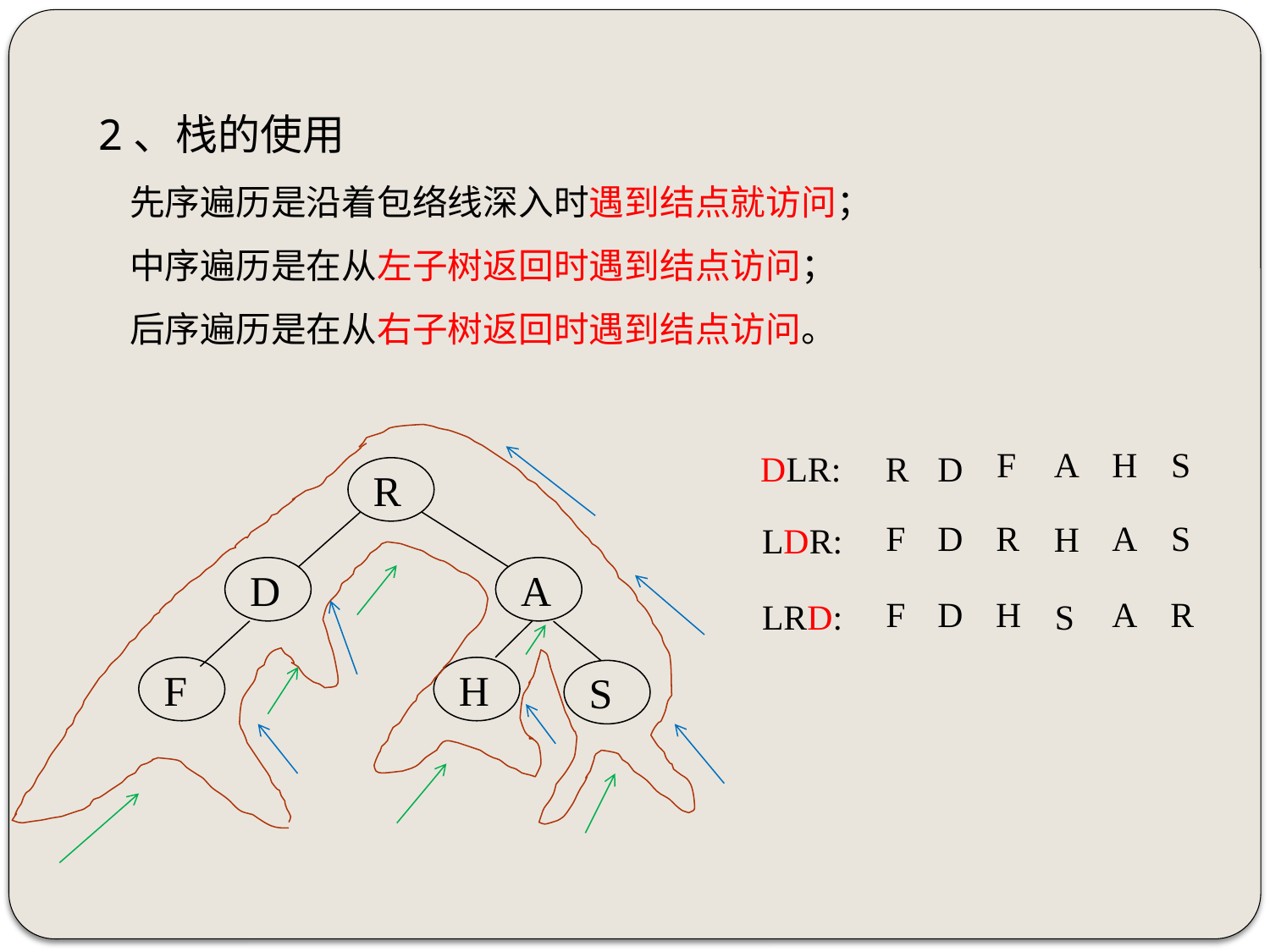

2、栈的使用
   先序遍历是沿着包络线深入时遇到结点就访问；
   中序遍历是在从左子树返回时遇到结点访问；
   后序遍历是在从右子树返回时遇到结点访问。

F
A
H
S
DLR:
R
D

R

D

A

F

H

S
F
D
R
A
S
H
LDR:

F
D
H
A
R
LRD:
S